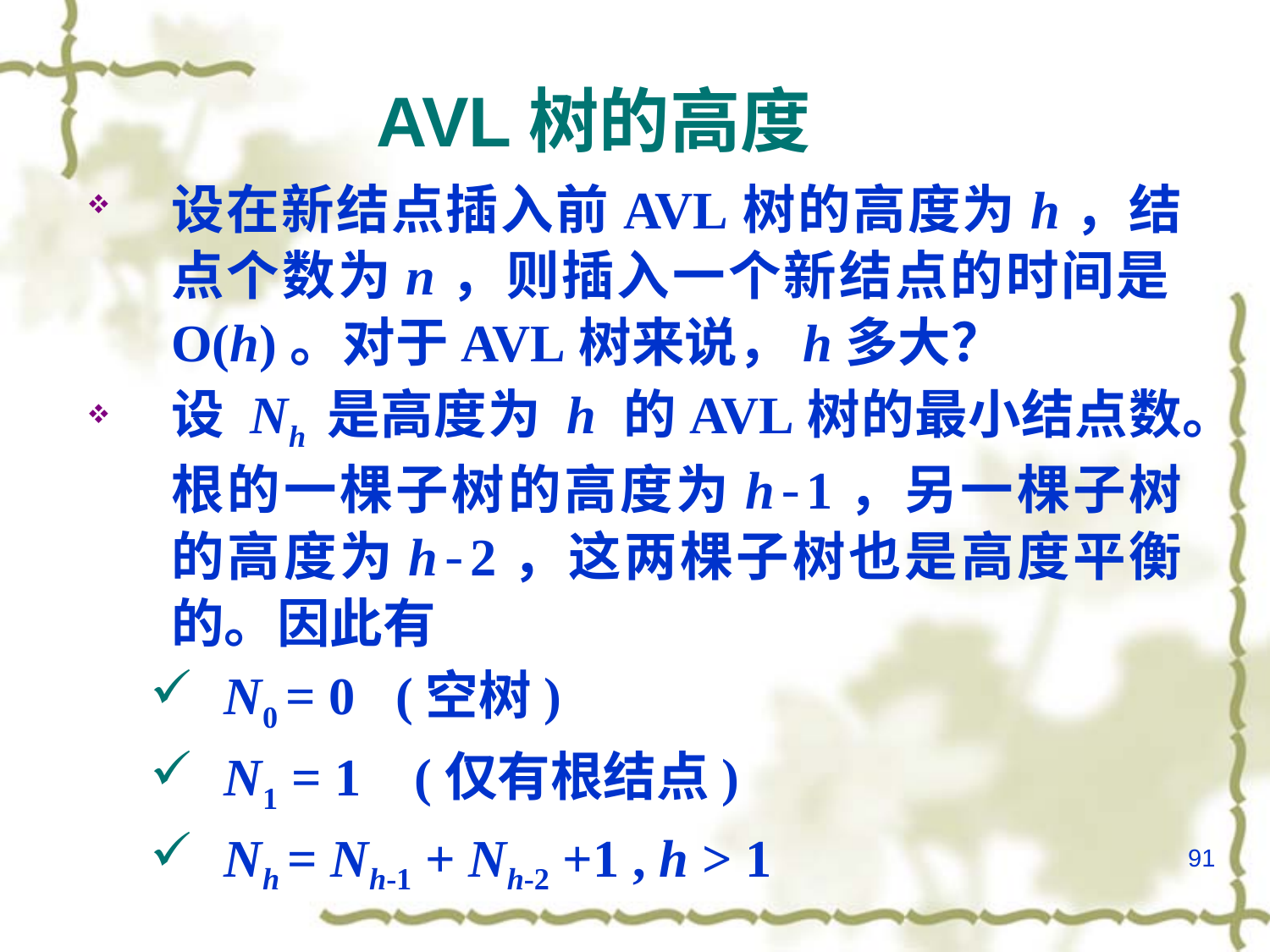

# AVL树的高度
设在新结点插入前AVL树的高度为h，结点个数为n，则插入一个新结点的时间是O(h)。对于AVL树来说，h多大？
设 Nh 是高度为 h 的AVL树的最小结点数。根的一棵子树的高度为h-1，另一棵子树的高度为h-2，这两棵子树也是高度平衡的。因此有
N0 = 0   (空树)
N1 = 1    (仅有根结点)
Nh = Nh-1 + Nh-2 +1 , h > 1
91